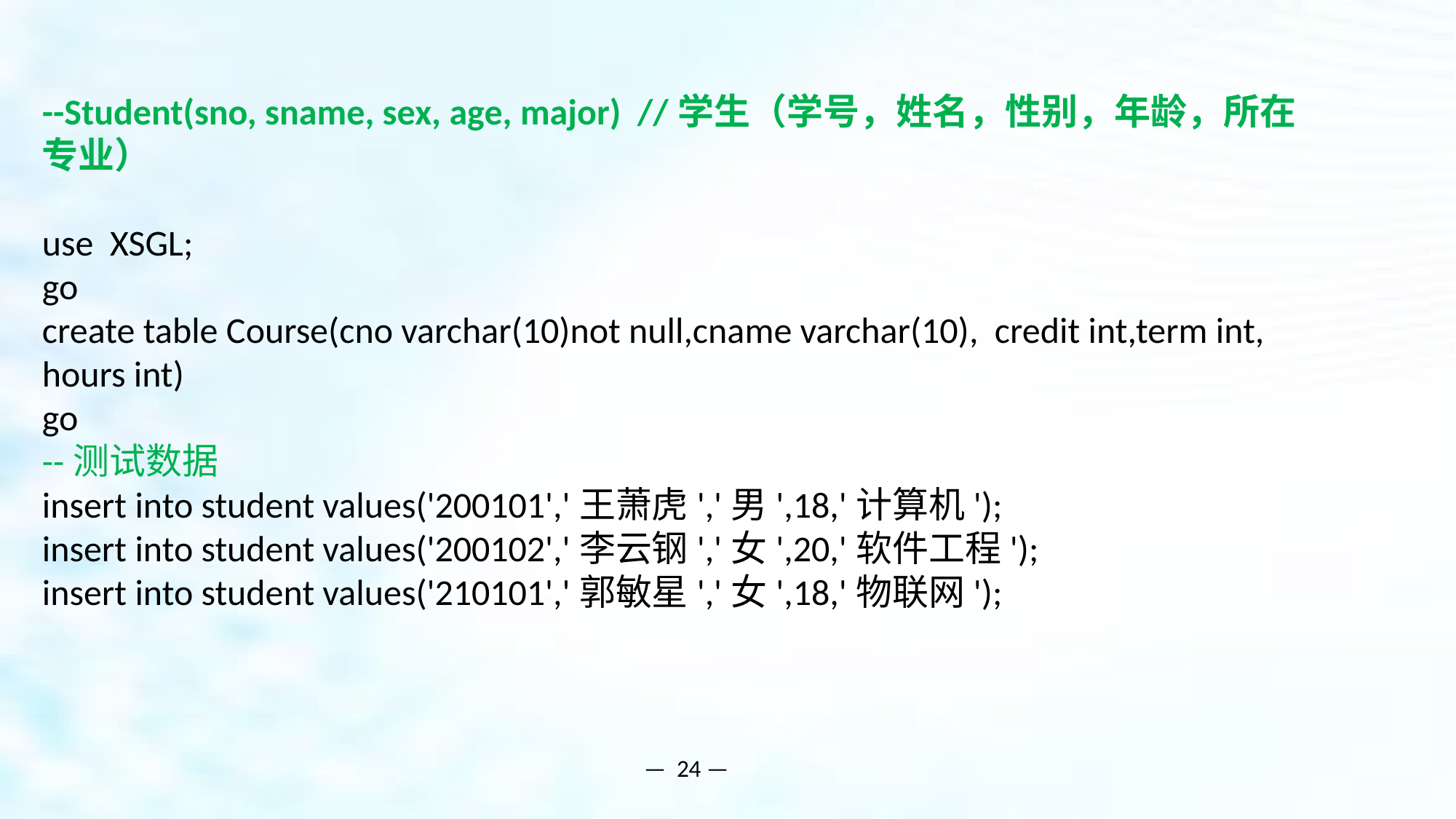

--Student(sno, sname, sex, age, major)  //学生（学号，姓名，性别，年龄，所在专业）

use  XSGL;
go
create table Course(cno varchar(10)not null,cname varchar(10),  credit int,term int, hours int)
go
--测试数据
insert into student values('200101','王萧虎','男',18,'计算机');
insert into student values('200102','李云钢','女',20,'软件工程');
insert into student values('210101','郭敏星','女',18,'物联网');